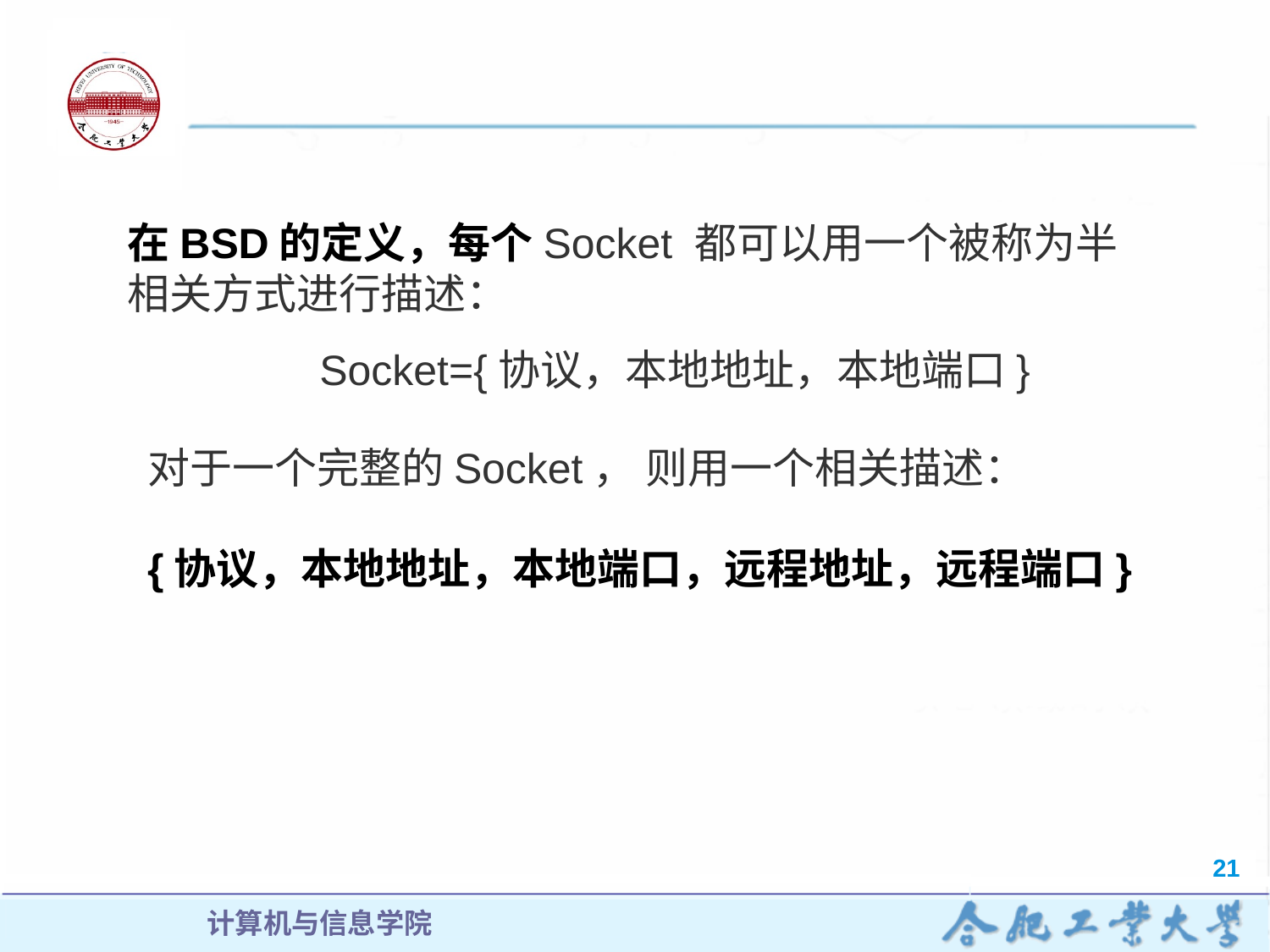

在BSD的定义，每个Socket 都可以用一个被称为半相关方式进行描述：
Socket={协议，本地地址，本地端口}
对于一个完整的Socket， 则用一个相关描述：
{协议，本地地址，本地端口，远程地址，远程端口}